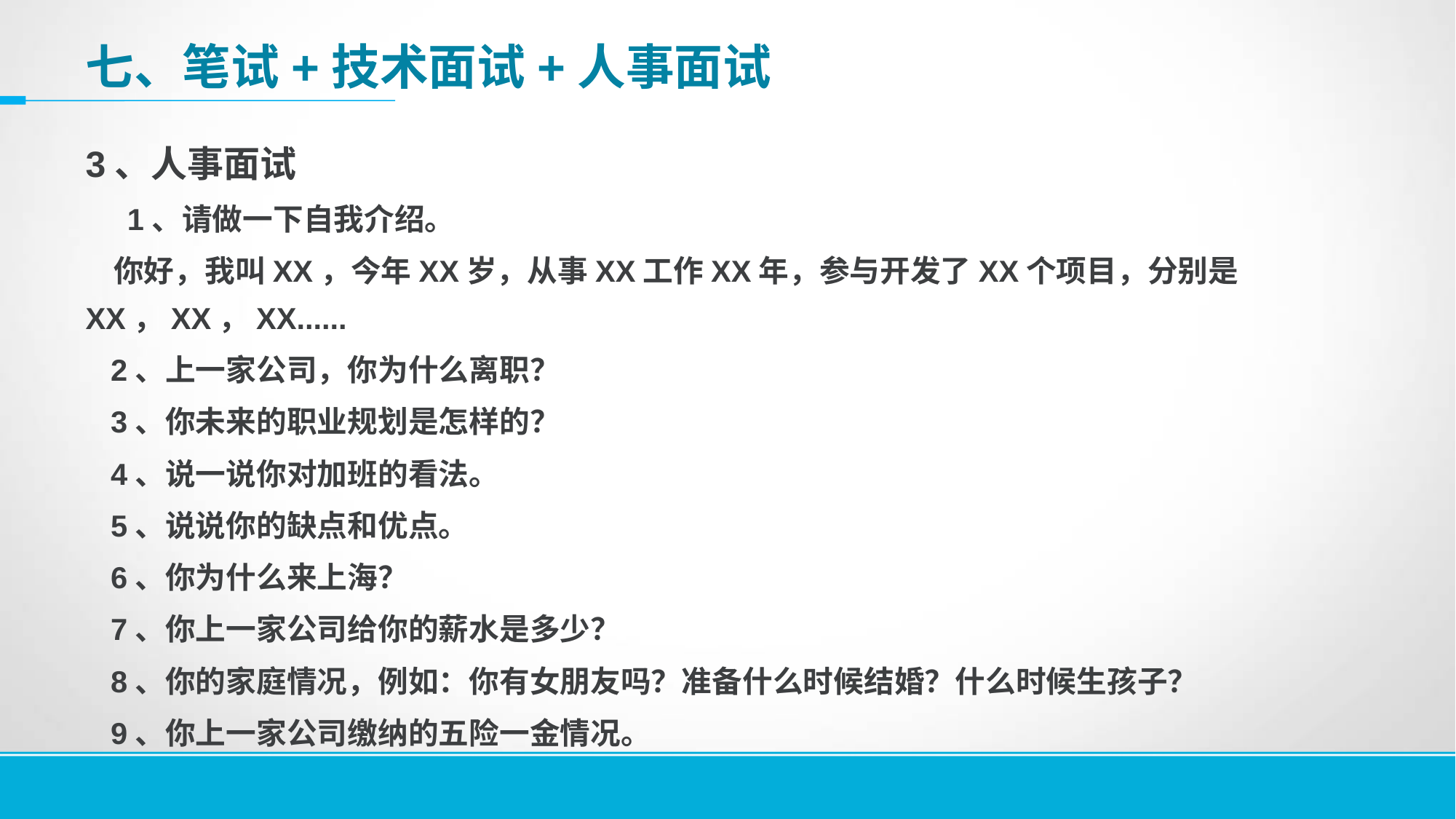

# 七、笔试+技术面试+人事面试
3、人事面试
     1、请做一下自我介绍。
   你好，我叫XX，今年XX岁，从事XX工作XX年，参与开发了XX个项目，分别是XX，XX，XX......
   2、上一家公司，你为什么离职？
   3、你未来的职业规划是怎样的？
   4、说一说你对加班的看法。
   5、说说你的缺点和优点。
   6、你为什么来上海？
   7、你上一家公司给你的薪水是多少？
   8、你的家庭情况，例如：你有女朋友吗？准备什么时候结婚？什么时候生孩子？
   9、你上一家公司缴纳的五险一金情况。